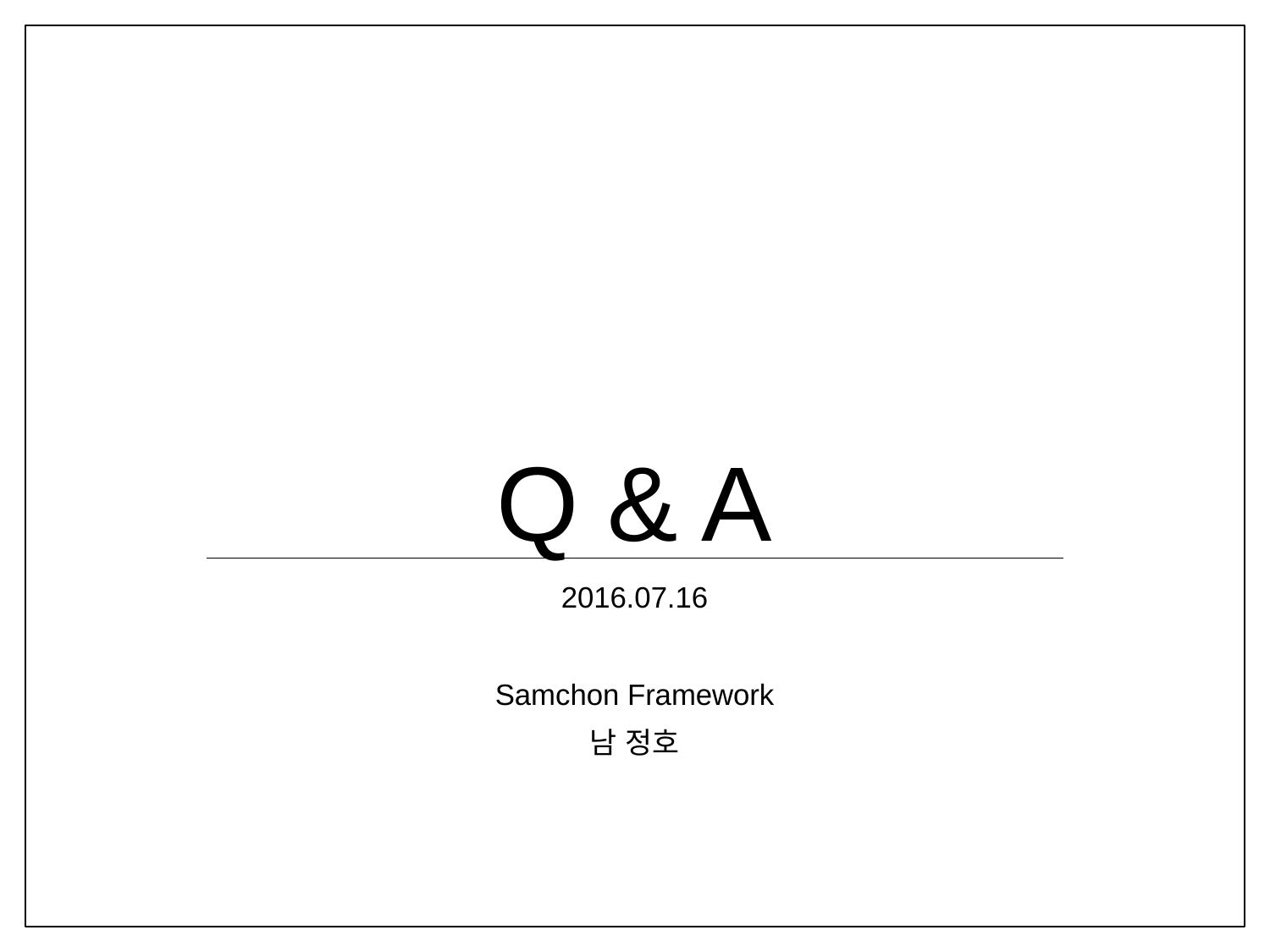

# Q & A
2016.07.16

Samchon Framework
남 정호